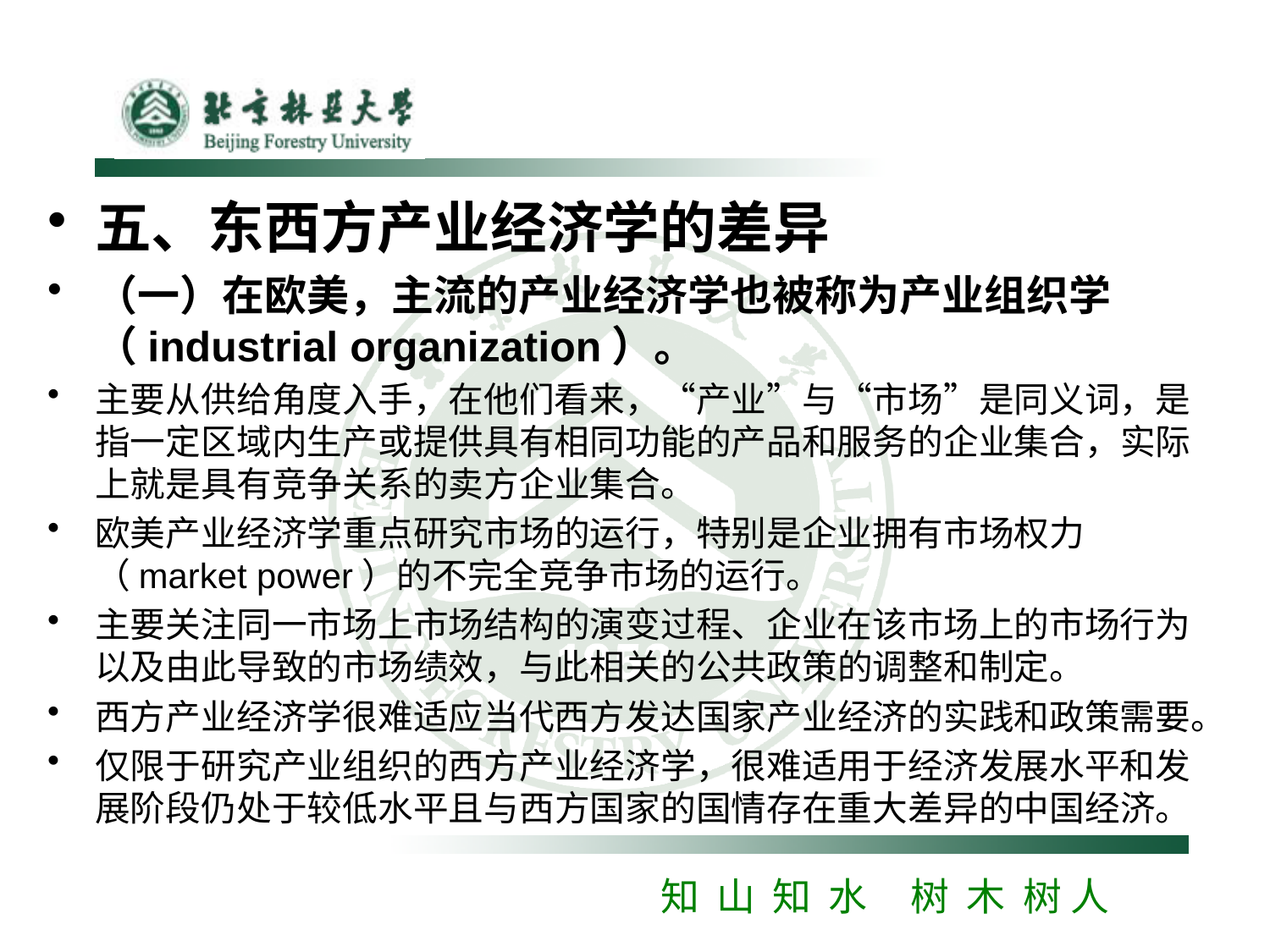

五、东西方产业经济学的差异
（一）在欧美，主流的产业经济学也被称为产业组织学（industrial organization）。
主要从供给角度入手，在他们看来，“产业”与“市场”是同义词，是指一定区域内生产或提供具有相同功能的产品和服务的企业集合，实际上就是具有竞争关系的卖方企业集合。
欧美产业经济学重点研究市场的运行，特别是企业拥有市场权力（market power）的不完全竞争市场的运行。
主要关注同一市场上市场结构的演变过程、企业在该市场上的市场行为以及由此导致的市场绩效，与此相关的公共政策的调整和制定。
西方产业经济学很难适应当代西方发达国家产业经济的实践和政策需要。
仅限于研究产业组织的西方产业经济学，很难适用于经济发展水平和发展阶段仍处于较低水平且与西方国家的国情存在重大差异的中国经济。